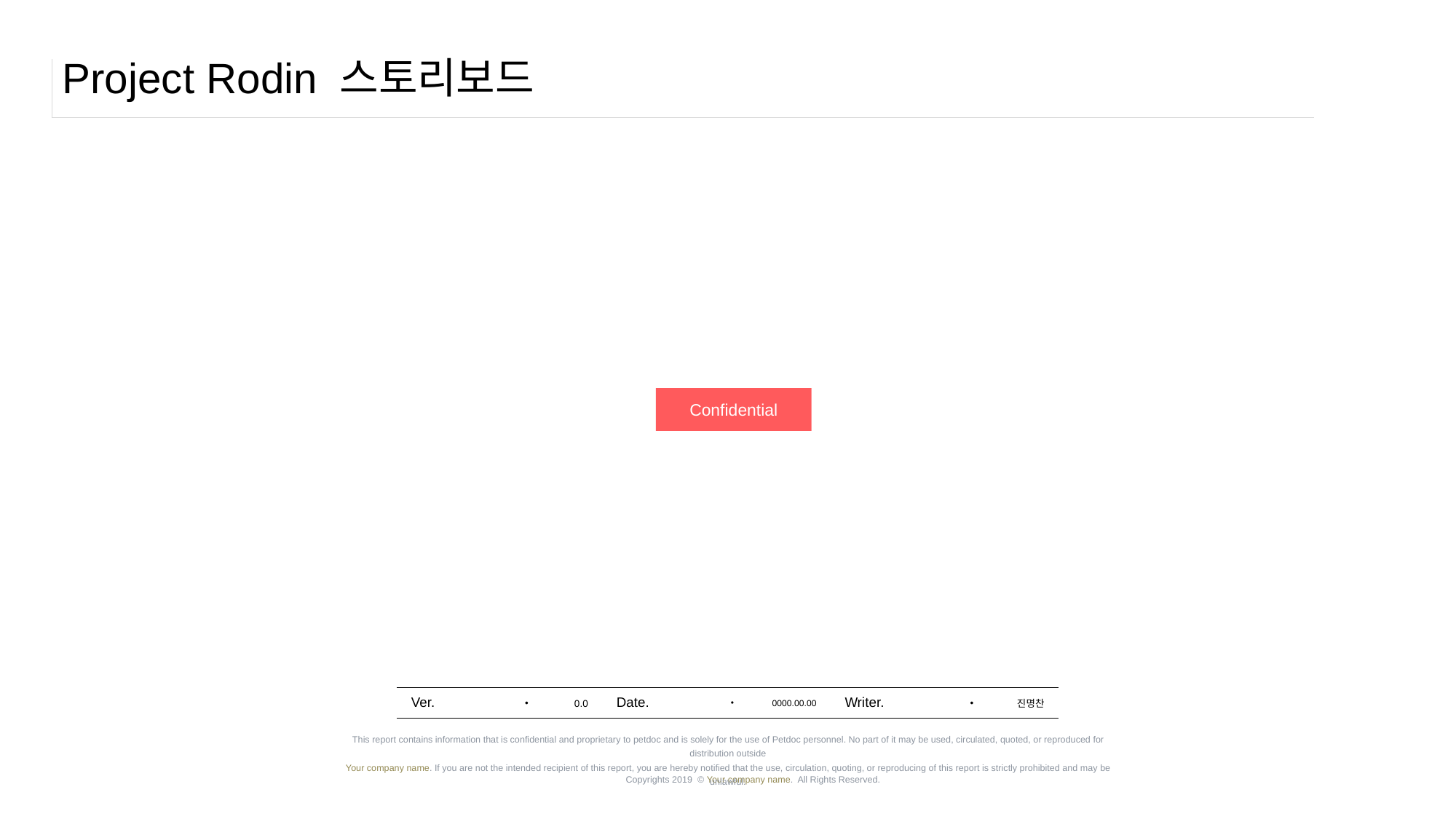

# Project Rodin 스토리보드
0000.00.00
진명찬
0.0